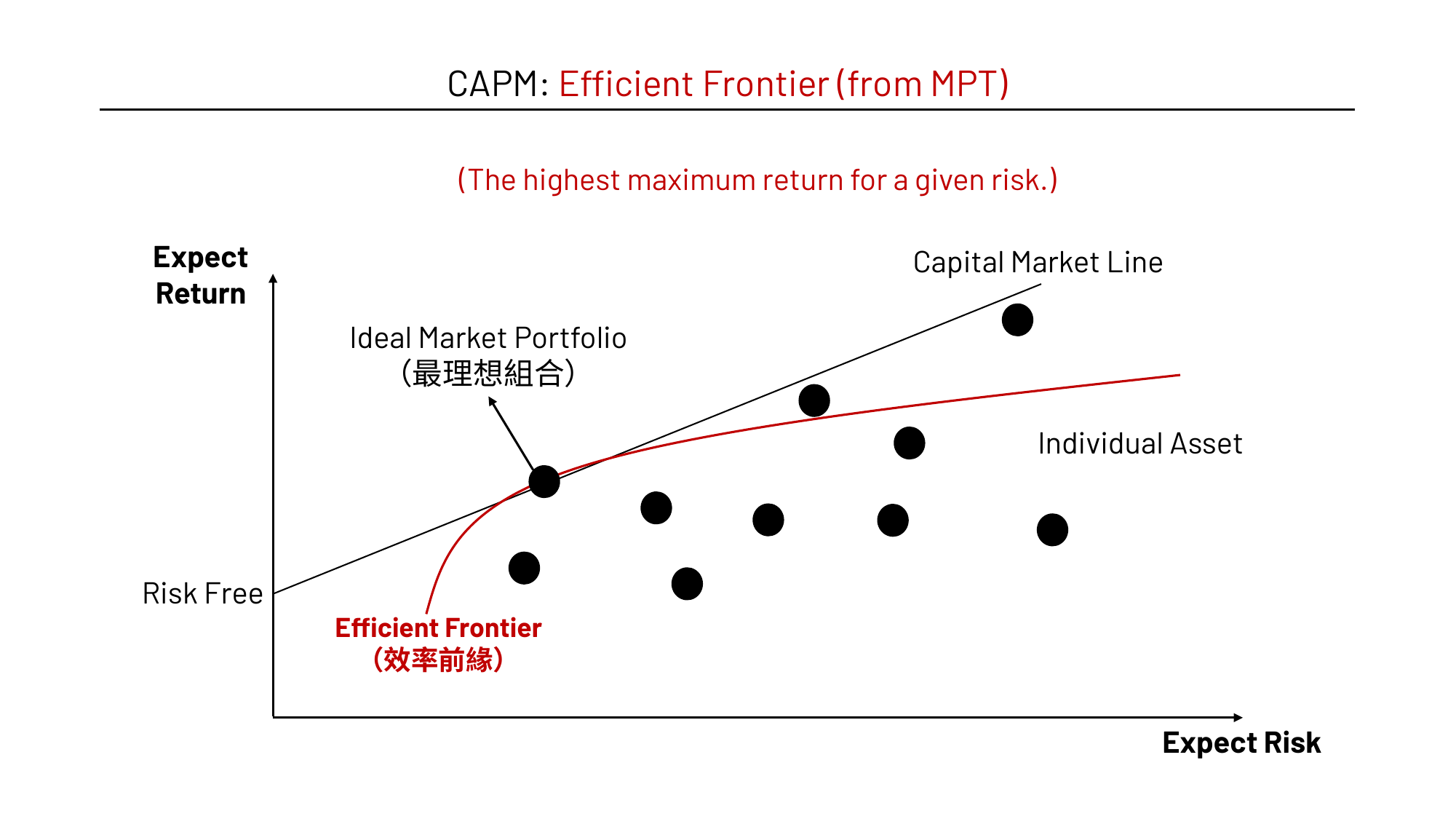

CAPM: Efficient Frontier (from MPT)
(The highest maximum return for a given risk.)
Expect
Return
Capital Market Line
Ideal Market Portfolio
（最理想組合）
Individual Asset
Risk Free
Efficient Frontier
（效率前緣）
Expect Risk